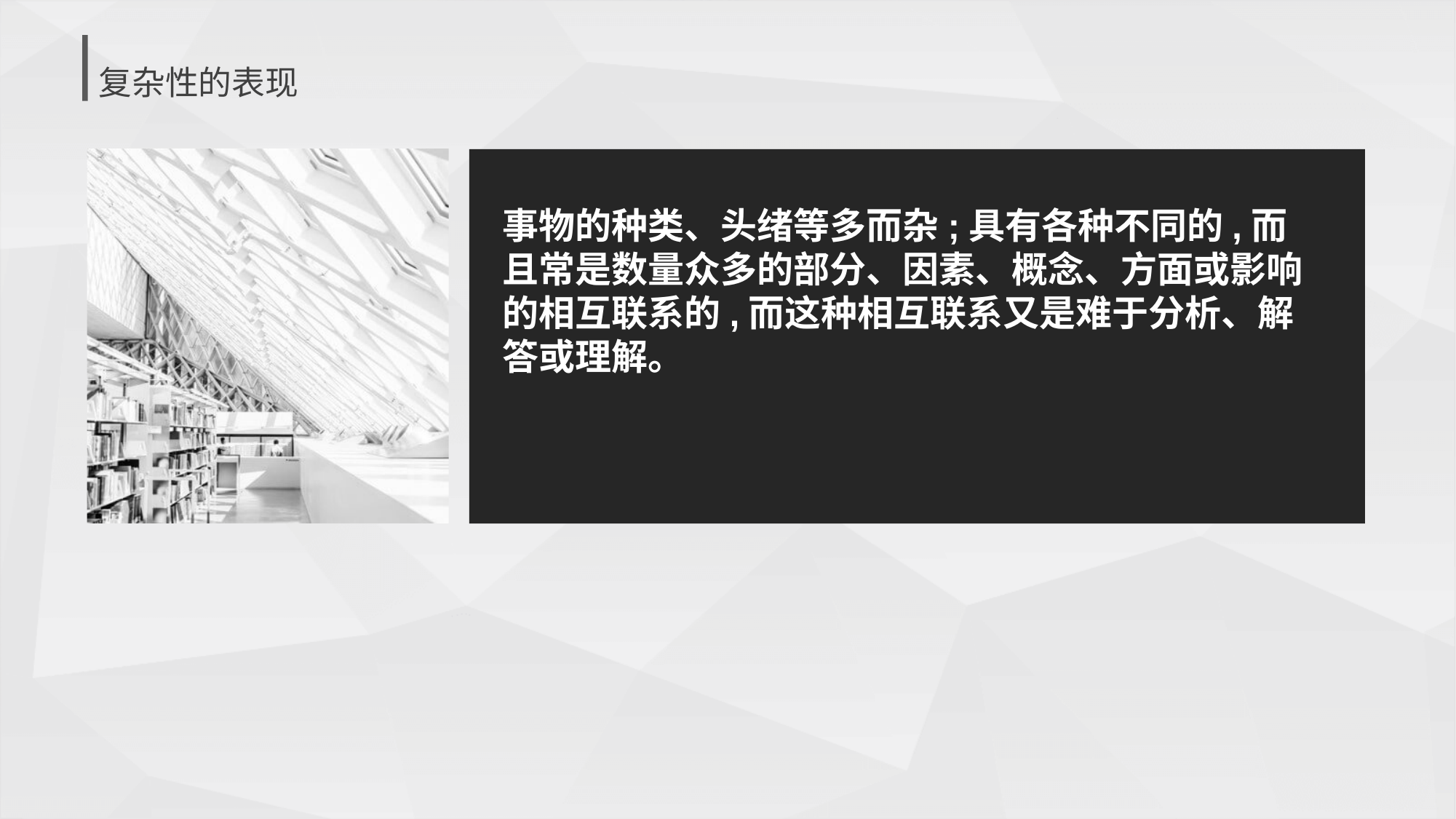

复杂性的表现

事物的种类、头绪等多而杂;具有各种不同的,而且常是数量众多的部分、因素、概念、方面或影响的相互联系的,而这种相互联系又是难于分析、解答或理解。